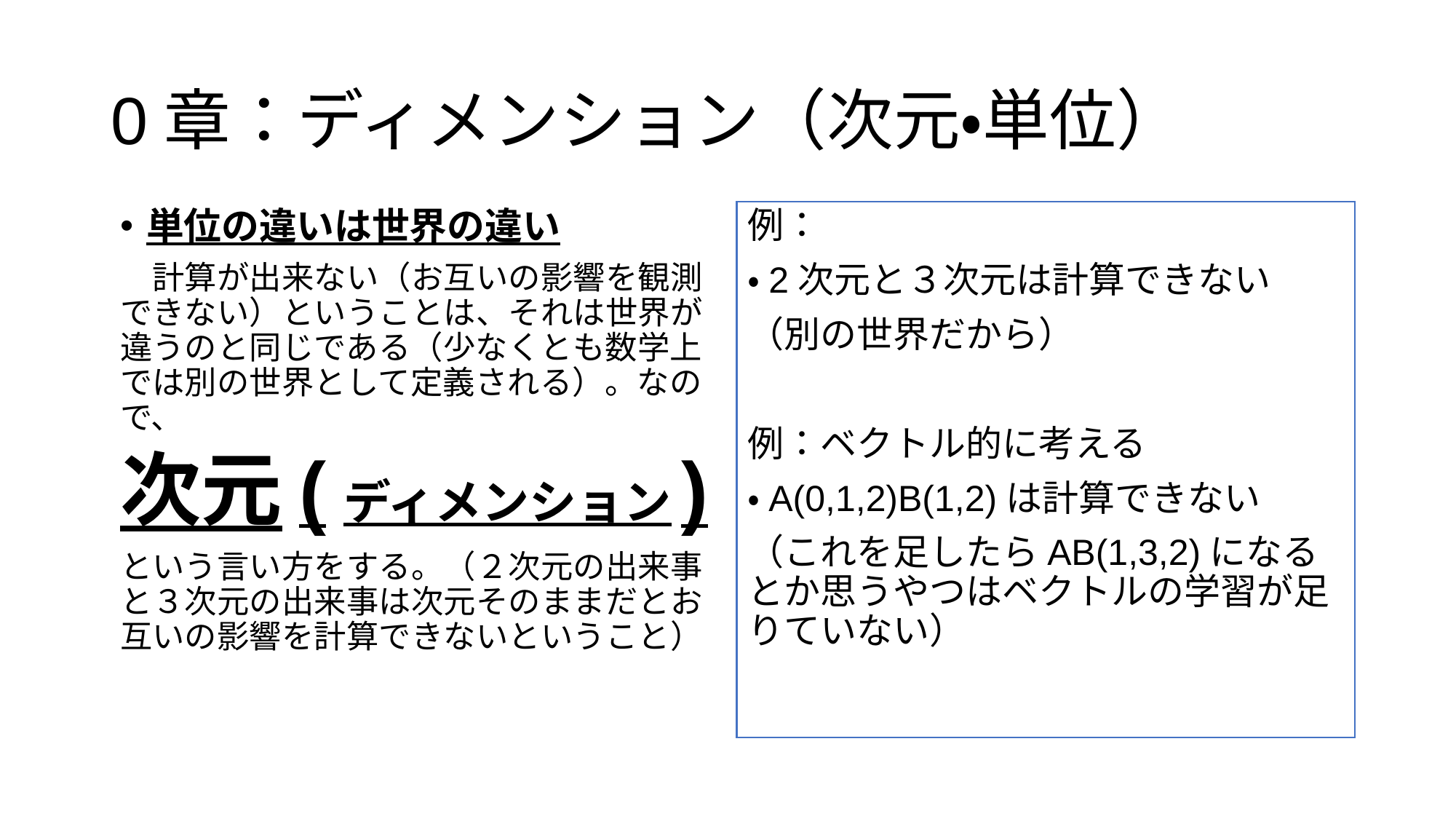

# 0章：ディメンション（次元・単位）
単位の違いは世界の違い
　計算が出来ない（お互いの影響を観測できない）ということは、それは世界が違うのと同じである（少なくとも数学上では別の世界として定義される）。なので、
次元(ディメンション)
という言い方をする。（２次元の出来事と３次元の出来事は次元そのままだとお互いの影響を計算できないということ）

例：
・2次元と３次元は計算できない
（別の世界だから）

例：ベクトル的に考える
・A(0,1,2)B(1,2)は計算できない
（これを足したらAB(1,3,2)になるとか思うやつはベクトルの学習が足りていない）